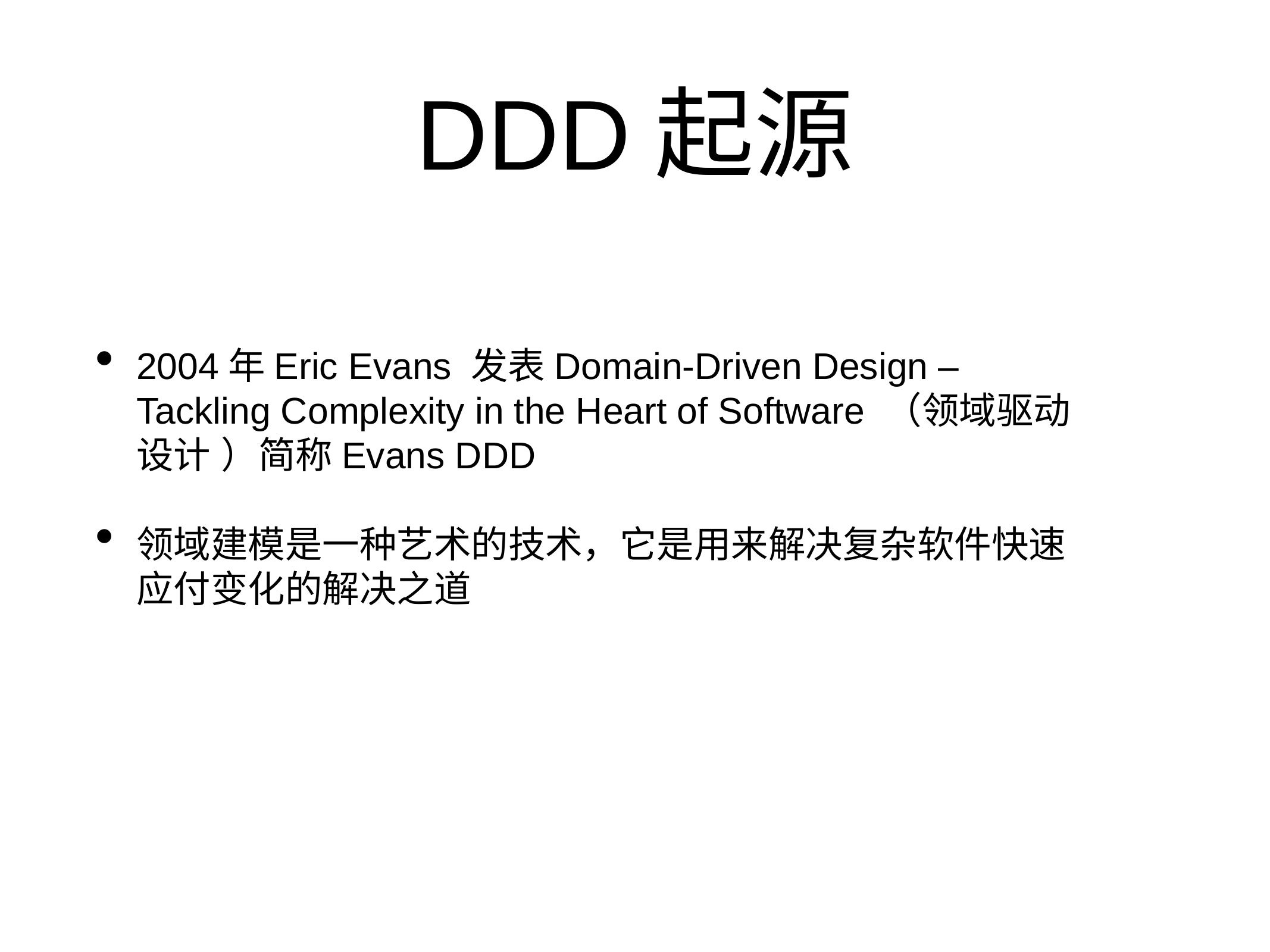

# DDD起源
2004年Eric Evans 发表Domain-Driven Design –Tackling Complexity in the Heart of Software （领域驱动设计 ）简称Evans DDD

领域建模是一种艺术的技术，它是用来解决复杂软件快速应付变化的解决之道